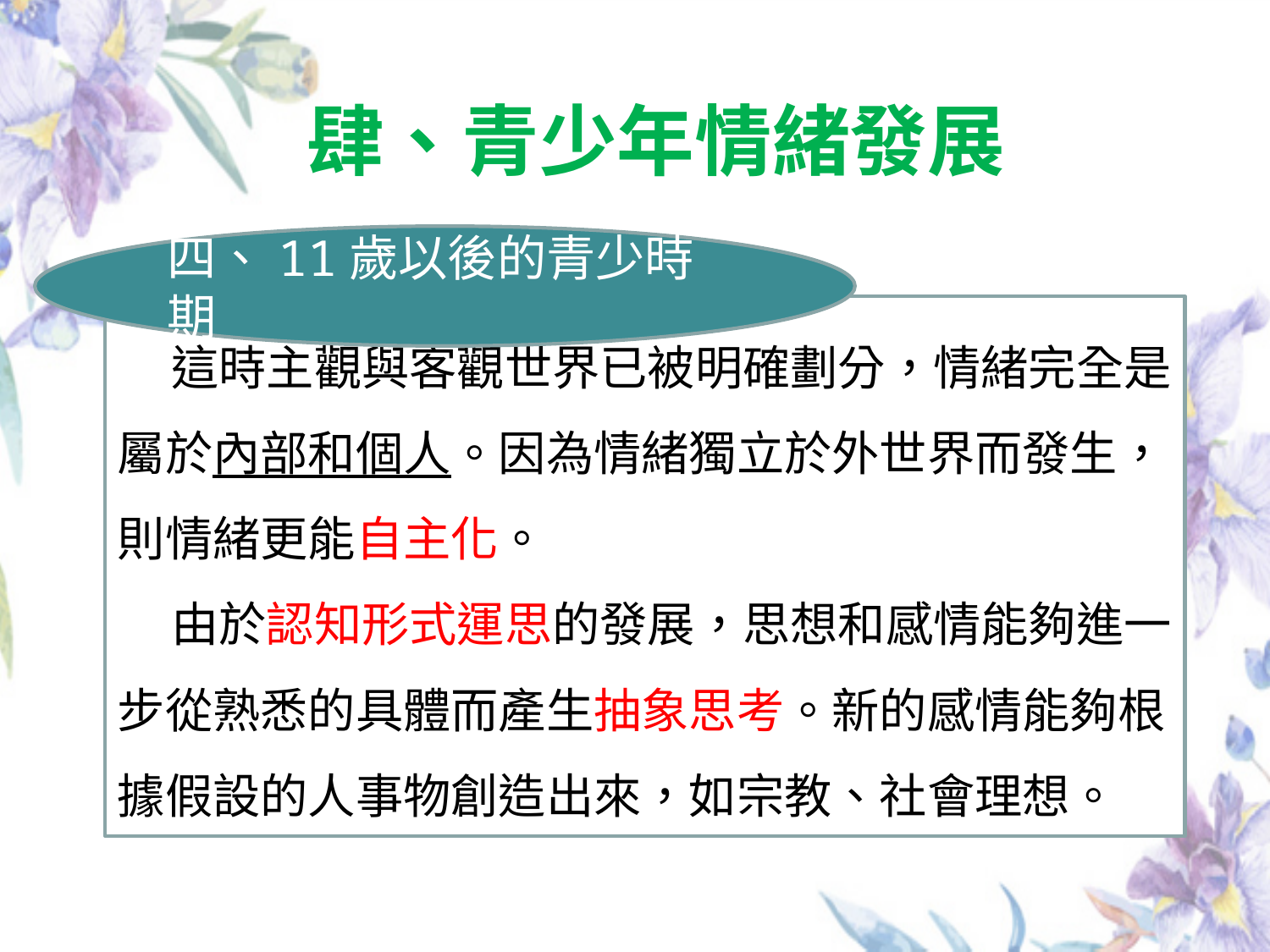

肆、青少年情緒發展
四、11歲以後的青少時期
    這時主觀與客觀世界已被明確劃分，情緒完全是屬於內部和個人。因為情緒獨立於外世界而發生，則情緒更能自主化。
    由於認知形式運思的發展，思想和感情能夠進一步從熟悉的具體而產生抽象思考。新的感情能夠根據假設的人事物創造出來，如宗教、社會理想。